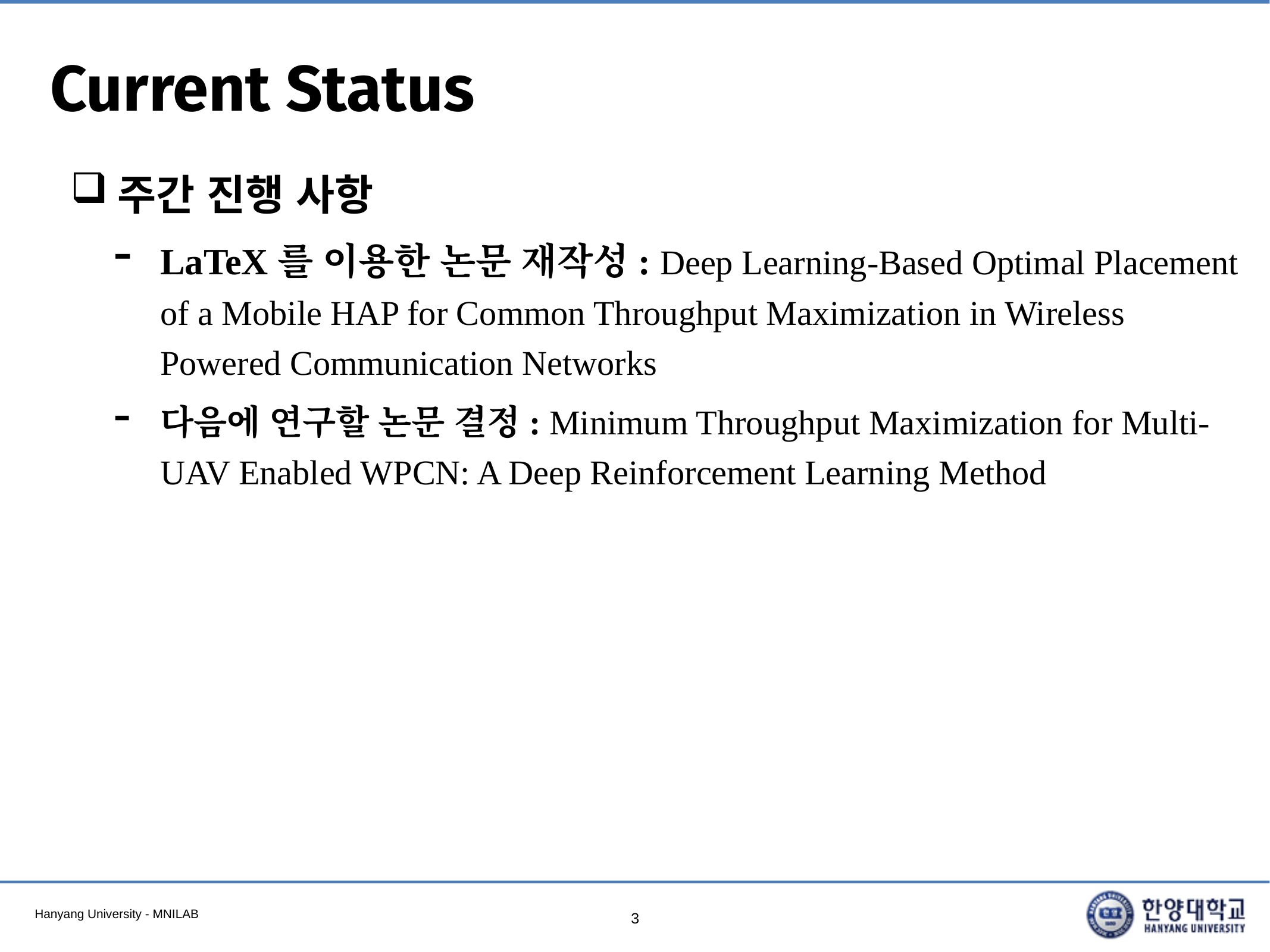

# Current Status
주간 진행 사항
LaTeX를 이용한 논문 재작성: Deep Learning-Based Optimal Placement of a Mobile HAP for Common Throughput Maximization in Wireless Powered Communication Networks
다음에 연구할 논문 결정: Minimum Throughput Maximization for Multi-UAV Enabled WPCN: A Deep Reinforcement Learning Method
3